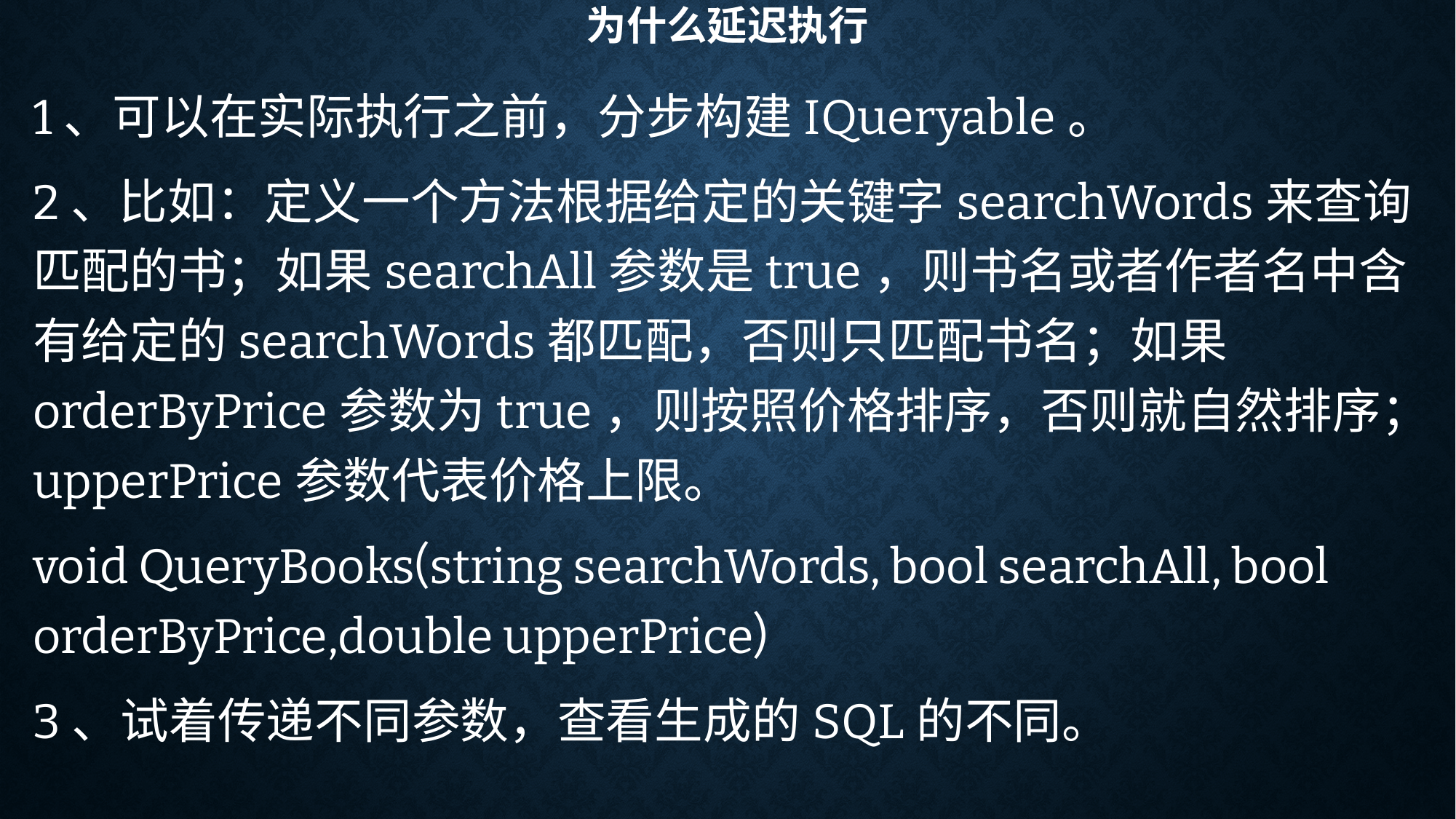

# 为什么延迟执行
1、可以在实际执行之前，分步构建IQueryable。
2、比如：定义一个方法根据给定的关键字searchWords来查询匹配的书；如果searchAll参数是true，则书名或者作者名中含有给定的searchWords都匹配，否则只匹配书名；如果orderByPrice参数为true，则按照价格排序，否则就自然排序；upperPrice参数代表价格上限。
void QueryBooks(string searchWords, bool searchAll, bool orderByPrice,double upperPrice)
3、试着传递不同参数，查看生成的SQL的不同。